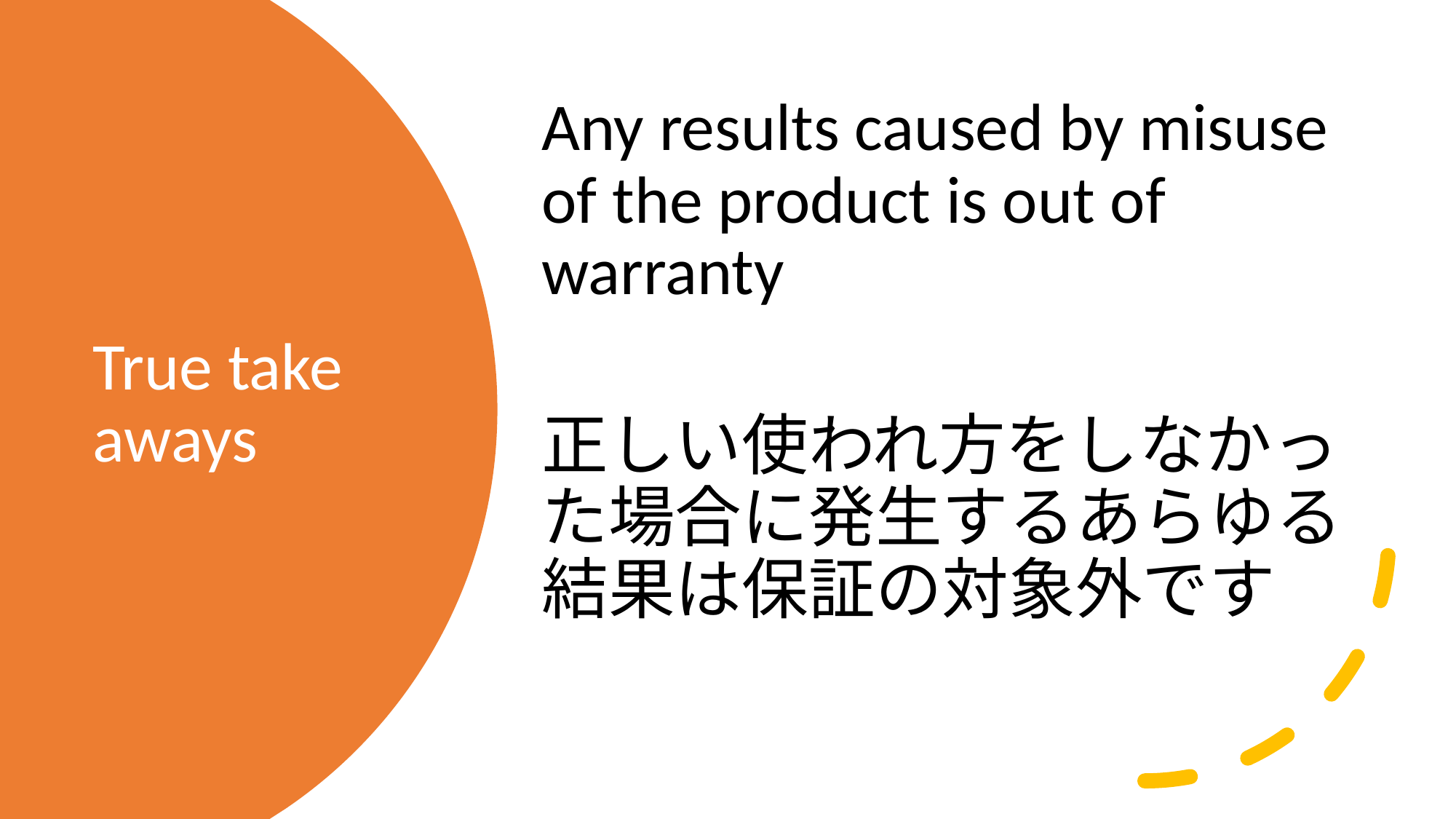

Any results caused by misuse of the product is out of warranty

正しい使われ方をしなかった場合に発生するあらゆる結果は保証の対象外です

# True take aways